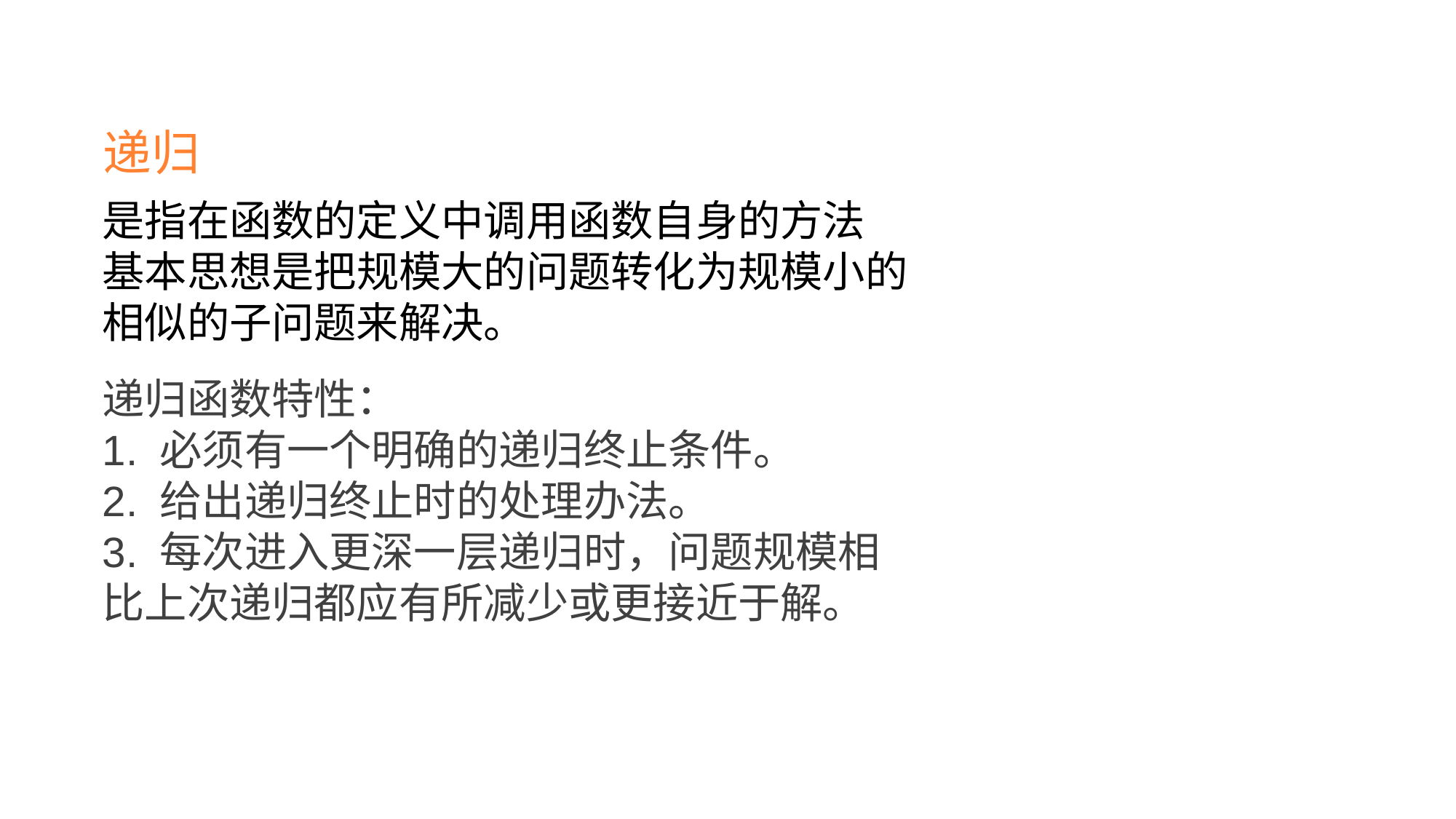

递归
是指在函数的定义中调用函数自身的方法
基本思想是把规模大的问题转化为规模小的相似的子问题来解决。
递归函数特性：
1. 必须有一个明确的递归终止条件。
2. 给出递归终止时的处理办法。
3. 每次进入更深一层递归时，问题规模相比上次递归都应有所减少或更接近于解。